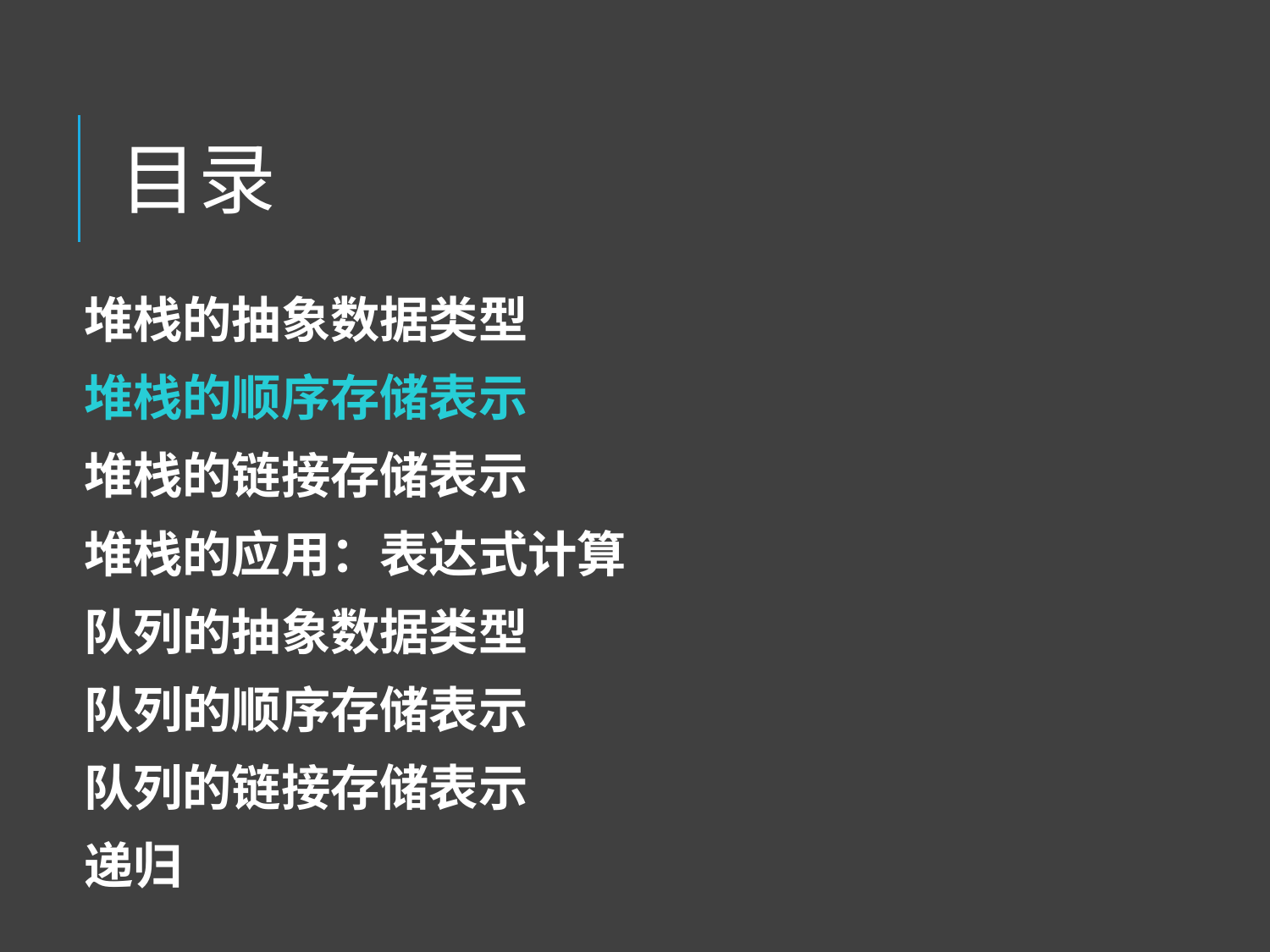

# 目录
堆栈的抽象数据类型
堆栈的顺序存储表示
堆栈的链接存储表示
堆栈的应用：表达式计算
队列的抽象数据类型
队列的顺序存储表示
队列的链接存储表示
递归